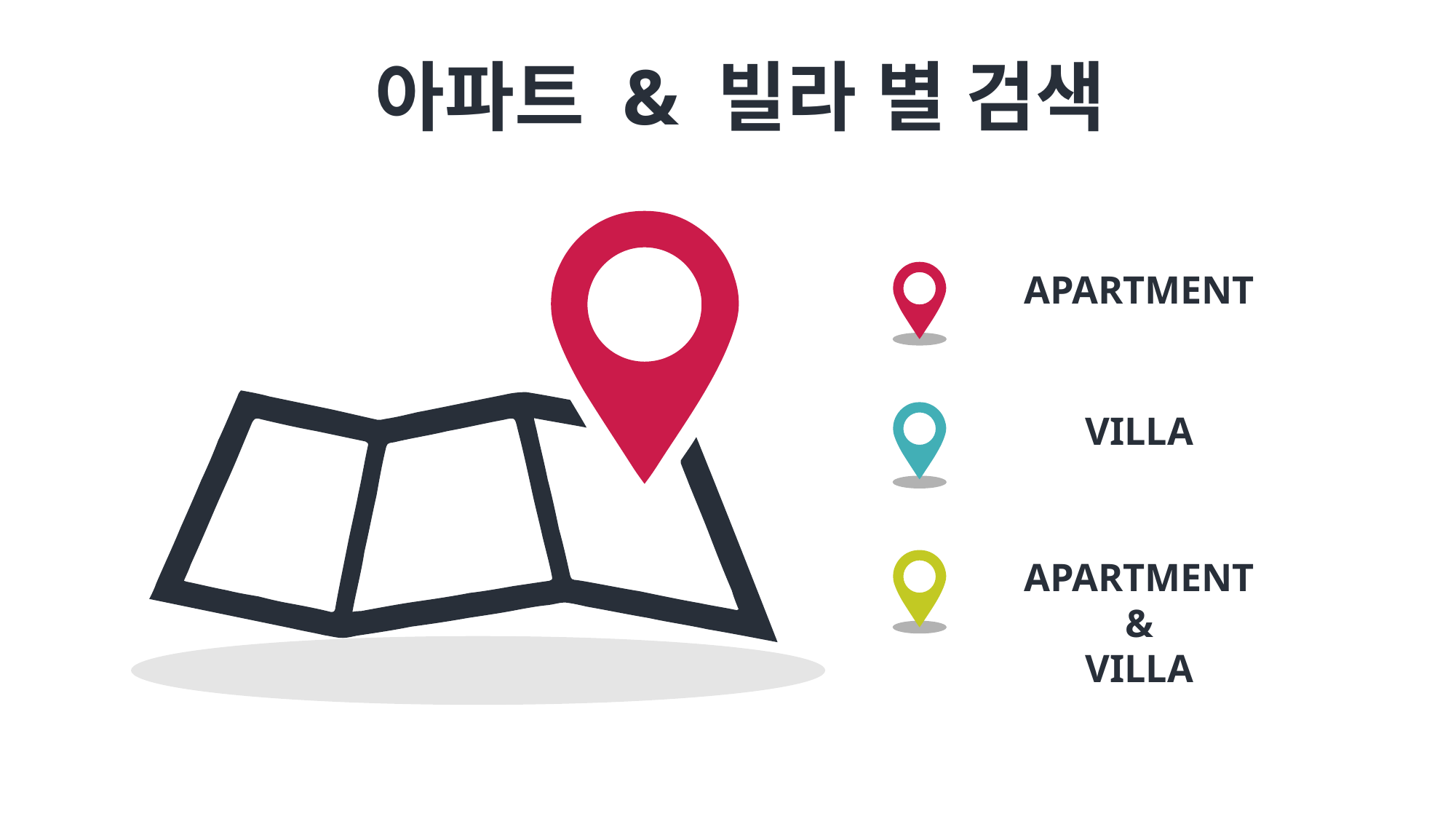

아파트 & 빌라 별 검색

APARTMENT

VILLA

APARTMENT
&
VILLA